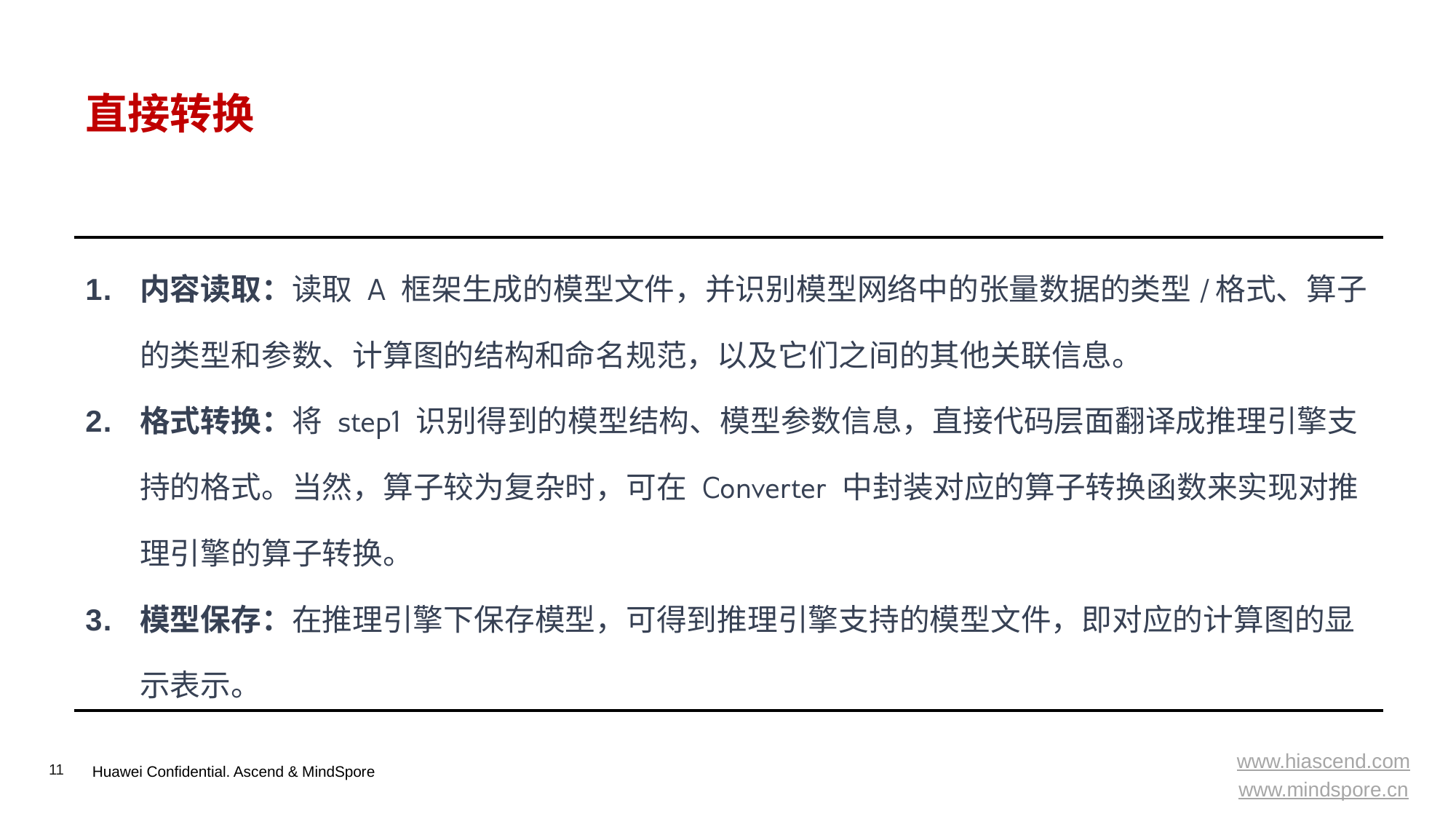

# 直接转换
| 内容读取：读取 A 框架生成的模型文件，并识别模型网络中的张量数据的类型/格式、算子的类型和参数、计算图的结构和命名规范，以及它们之间的其他关联信息。 格式转换：将 step1 识别得到的模型结构、模型参数信息，直接代码层面翻译成推理引擎支持的格式。当然，算子较为复杂时，可在 Converter 中封装对应的算子转换函数来实现对推理引擎的算子转换。 模型保存：在推理引擎下保存模型，可得到推理引擎支持的模型文件，即对应的计算图的显示表示。 |
| --- |